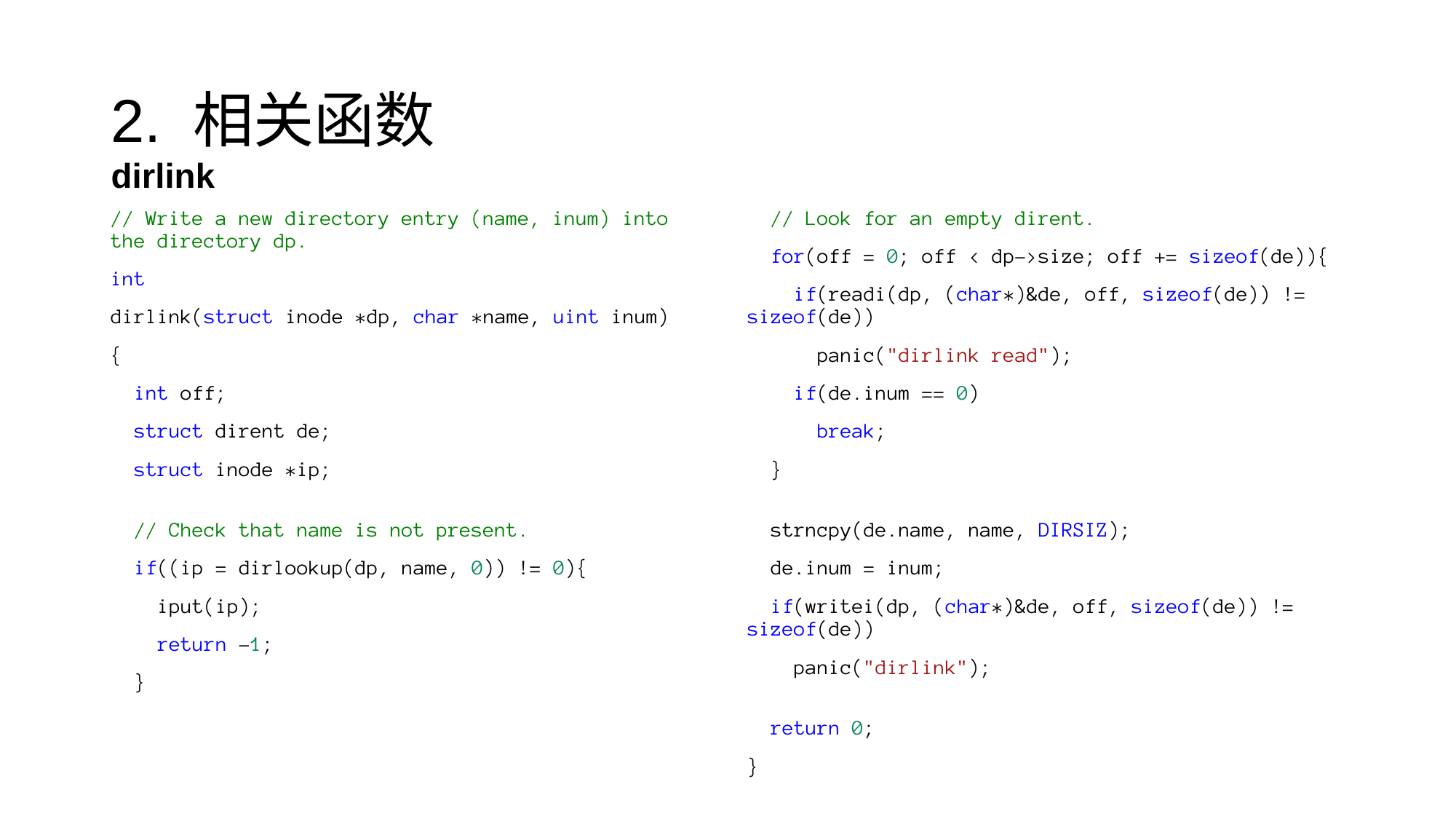

# 2. 相关函数
dirlink
// Write a new directory entry (name, inum) into the directory dp.
int
dirlink(struct inode *dp, char *name, uint inum)
{
  int off;
  struct dirent de;
  struct inode *ip;
  // Check that name is not present.
  if((ip = dirlookup(dp, name, 0)) != 0){
    iput(ip);
    return -1;
  }

  // Look for an empty dirent.
  for(off = 0; off < dp->size; off += sizeof(de)){
    if(readi(dp, (char*)&de, off, sizeof(de)) != sizeof(de))
      panic("dirlink read");
    if(de.inum == 0)
      break;
  }
  strncpy(de.name, name, DIRSIZ);
  de.inum = inum;
  if(writei(dp, (char*)&de, off, sizeof(de)) != sizeof(de))
    panic("dirlink");
  return 0;
}